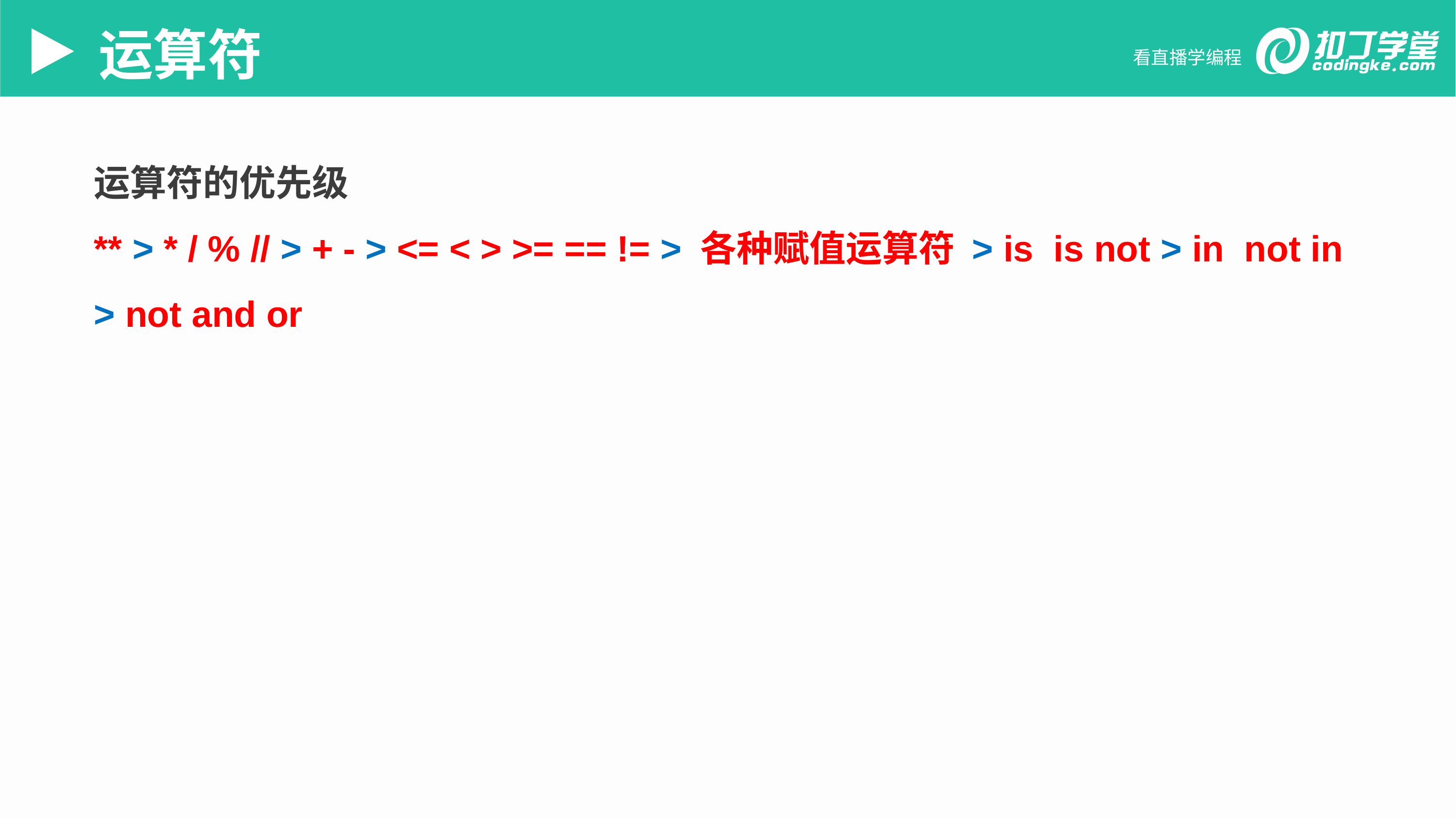

运算符
运算符的优先级
** > * / % // > + - > <= < > >= == != > 各种赋值运算符 > is  is not > in  not in
> not and or